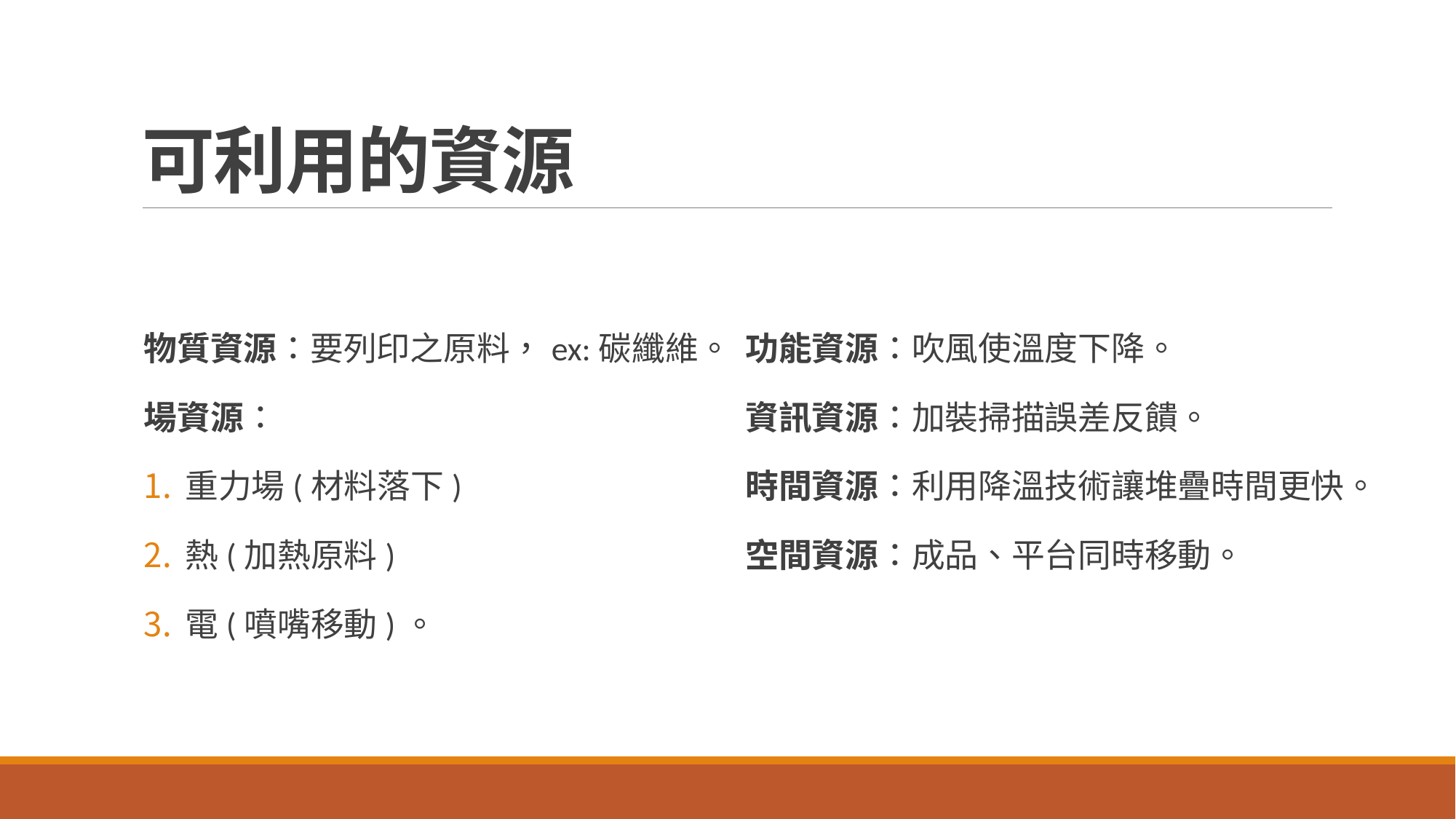

# 可利用的資源
物質資源：要列印之原料，ex:碳纖維。
場資源：
重力場(材料落下)
熱(加熱原料)
電(噴嘴移動)。

功能資源：吹風使溫度下降。
資訊資源：加裝掃描誤差反饋。
時間資源：利用降溫技術讓堆疊時間更快。
空間資源：成品、平台同時移動。